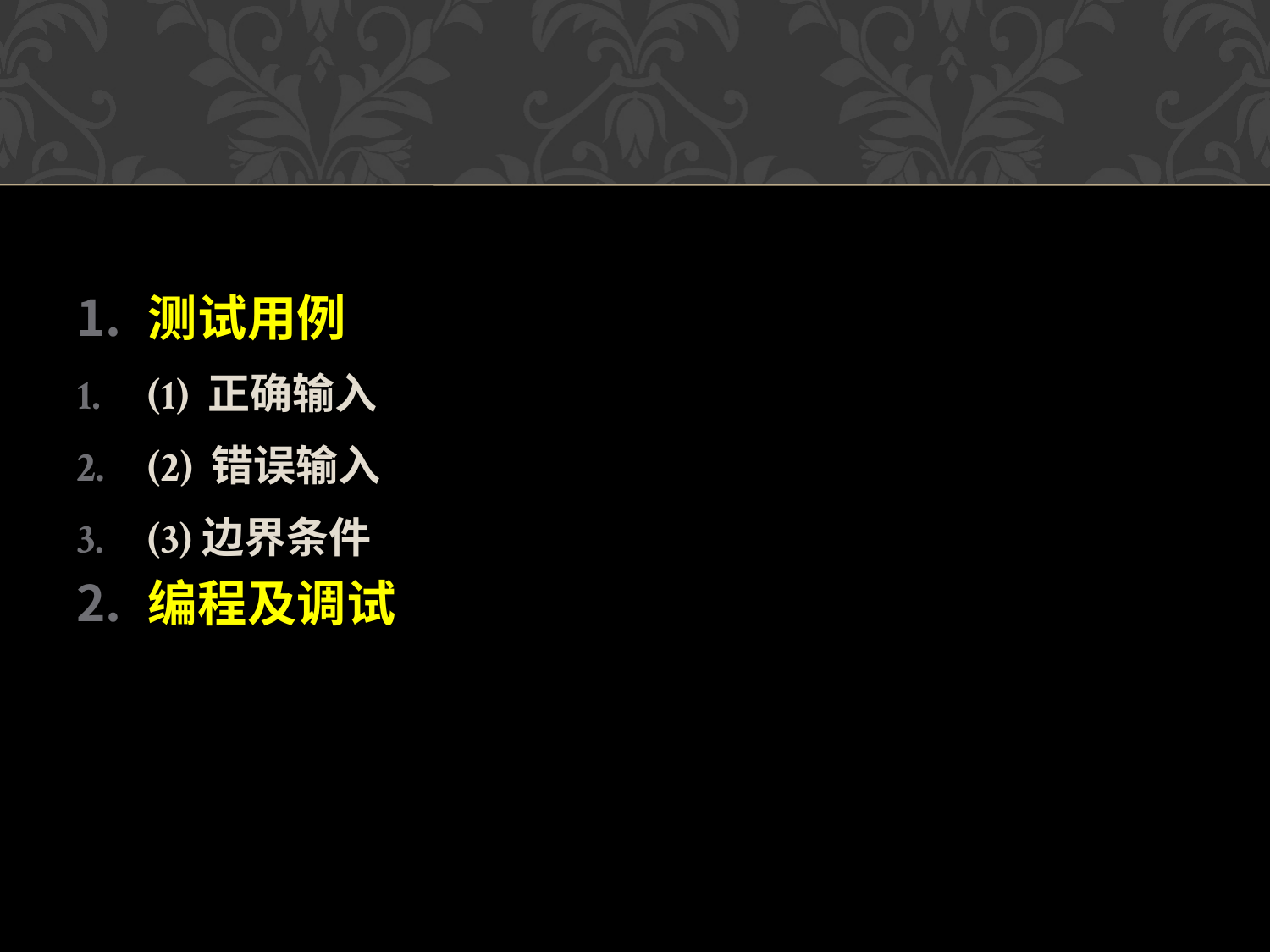

#
测试用例
(1) 正确输入
(2) 错误输入
(3)边界条件
编程及调试